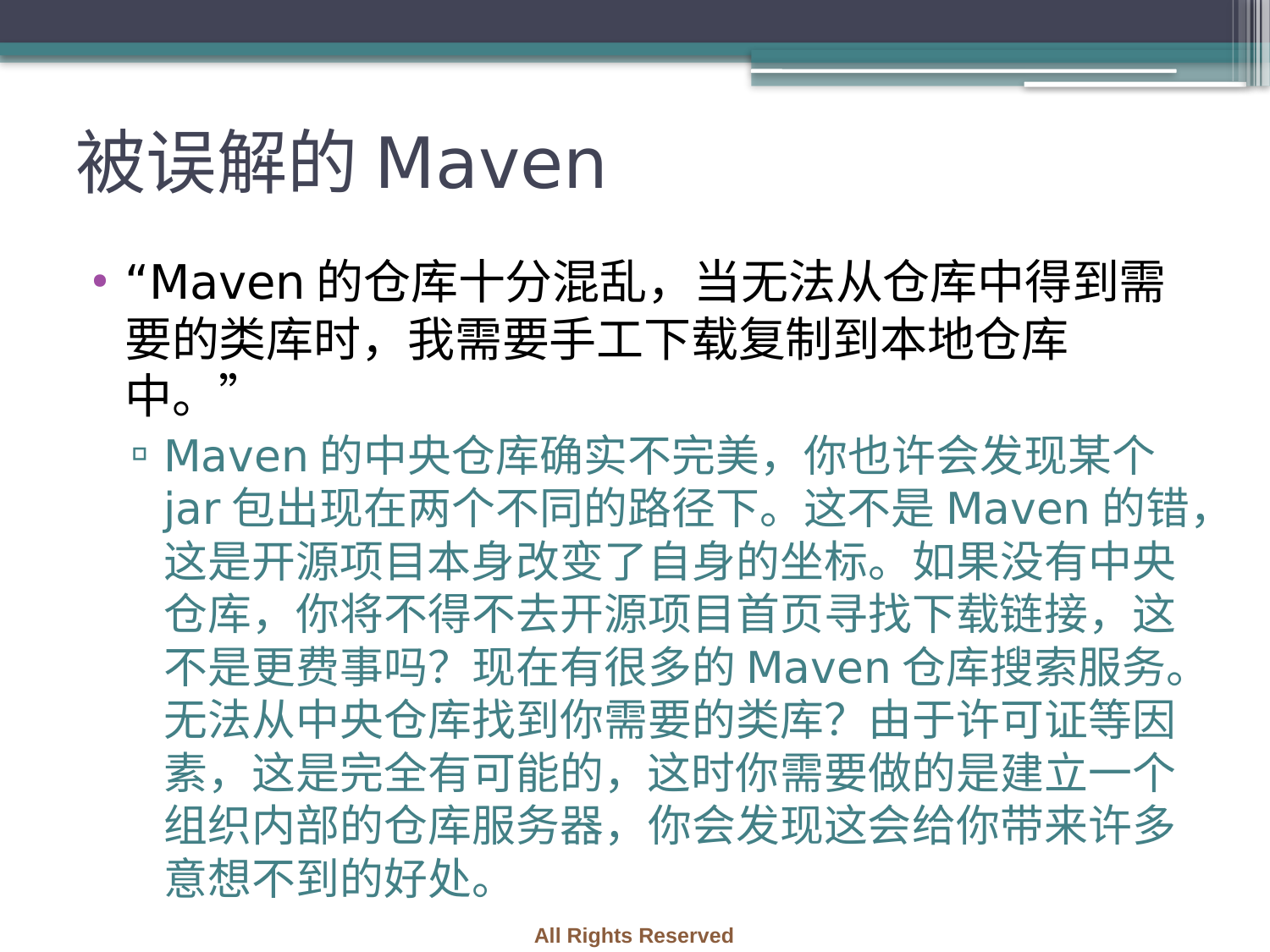

# 被误解的Maven
“Maven的仓库十分混乱，当无法从仓库中得到需要的类库时，我需要手工下载复制到本地仓库中。”
Maven的中央仓库确实不完美，你也许会发现某个jar包出现在两个不同的路径下。这不是Maven的错，这是开源项目本身改变了自身的坐标。如果没有中央仓库，你将不得不去开源项目首页寻找下载链接，这不是更费事吗？现在有很多的Maven仓库搜索服务。无法从中央仓库找到你需要的类库？由于许可证等因素，这是完全有可能的，这时你需要做的是建立一个组织内部的仓库服务器，你会发现这会给你带来许多意想不到的好处。